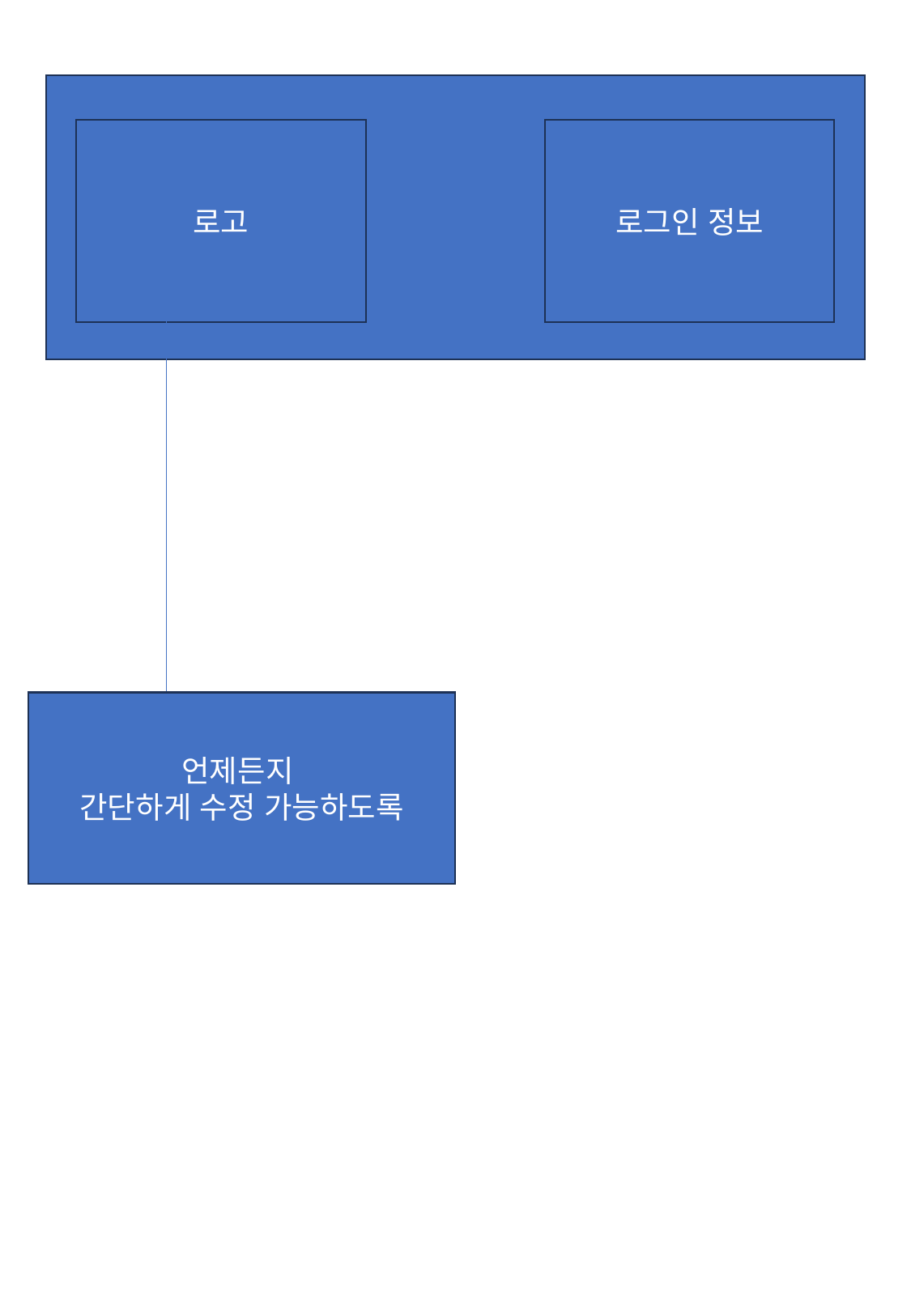

로고
로그인 정보
언제든지
간단하게 수정 가능하도록